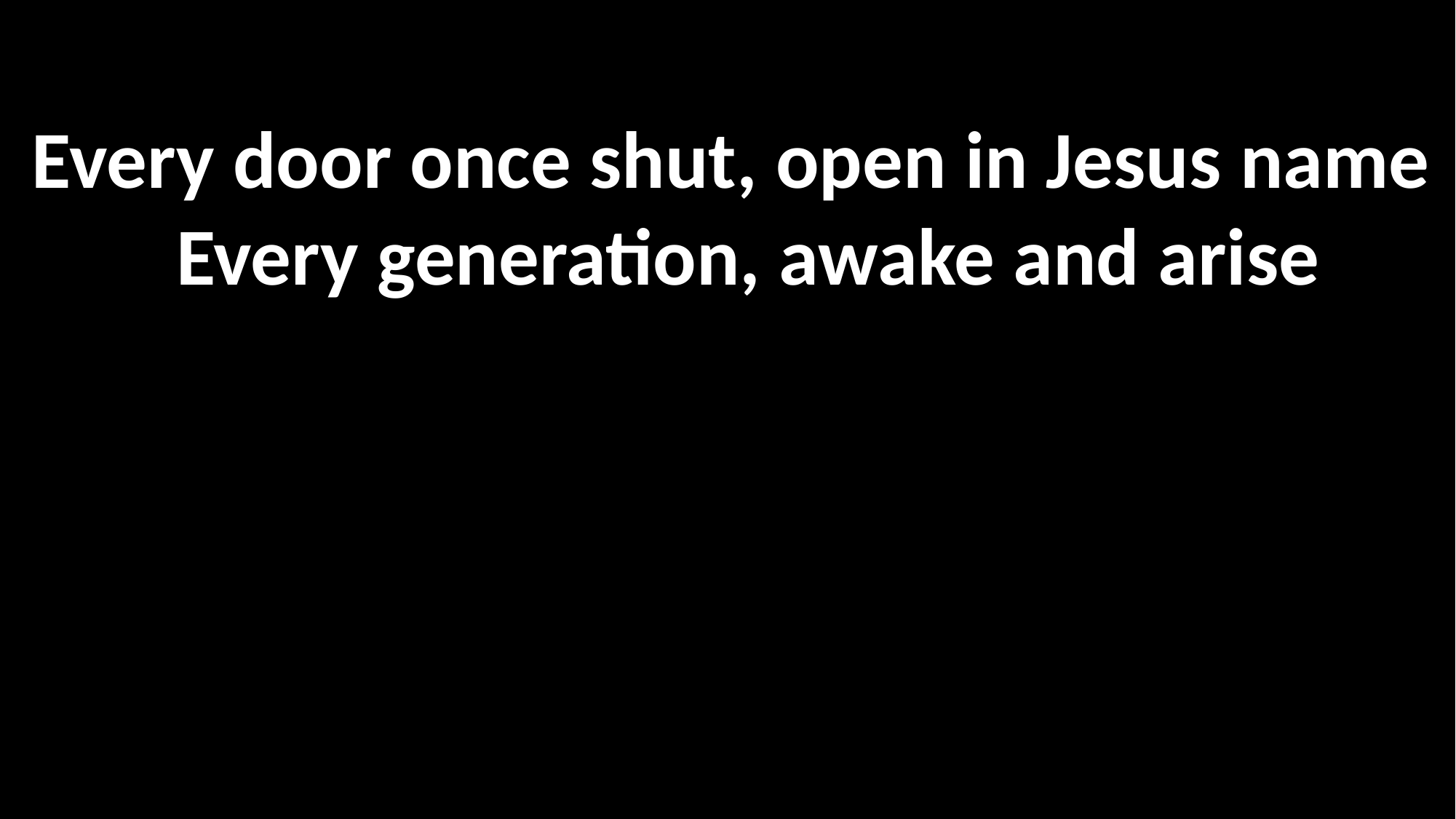

# 닫힌 문들아 열릴지어다
모든 세대여 일어나라

關閉的門，奉主名打開
神的教會，警醒興起

Every door once shut, open in Jesus name
Every generation, awake and arise